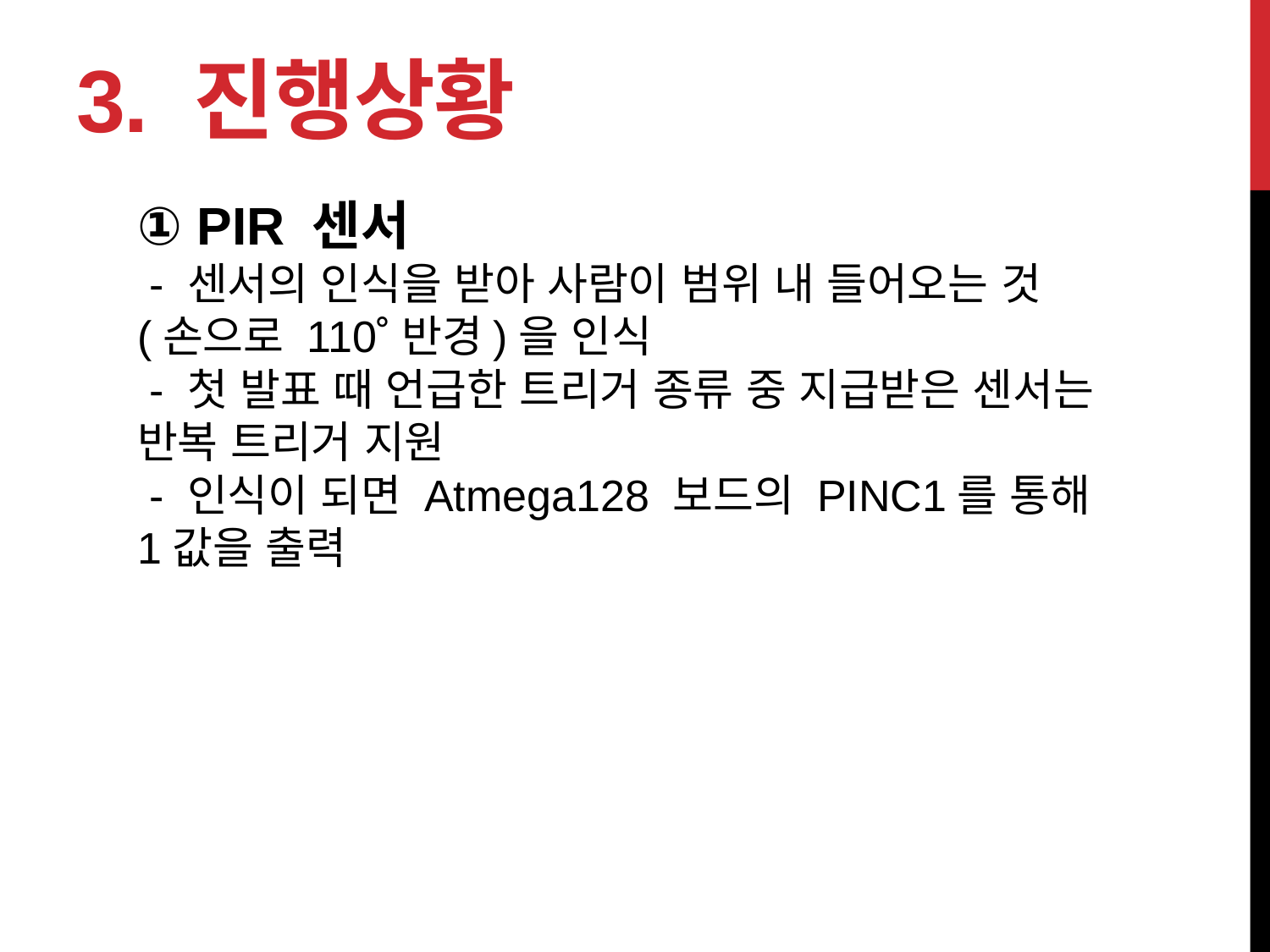

# 3. 진행상황
① PIR 센서
 - 센서의 인식을 받아 사람이 범위 내 들어오는 것(손으로 110˚반경)을 인식
 - 첫 발표 때 언급한 트리거 종류 중 지급받은 센서는 반복 트리거 지원
 - 인식이 되면 Atmega128 보드의 PINC1를 통해 1값을 출력